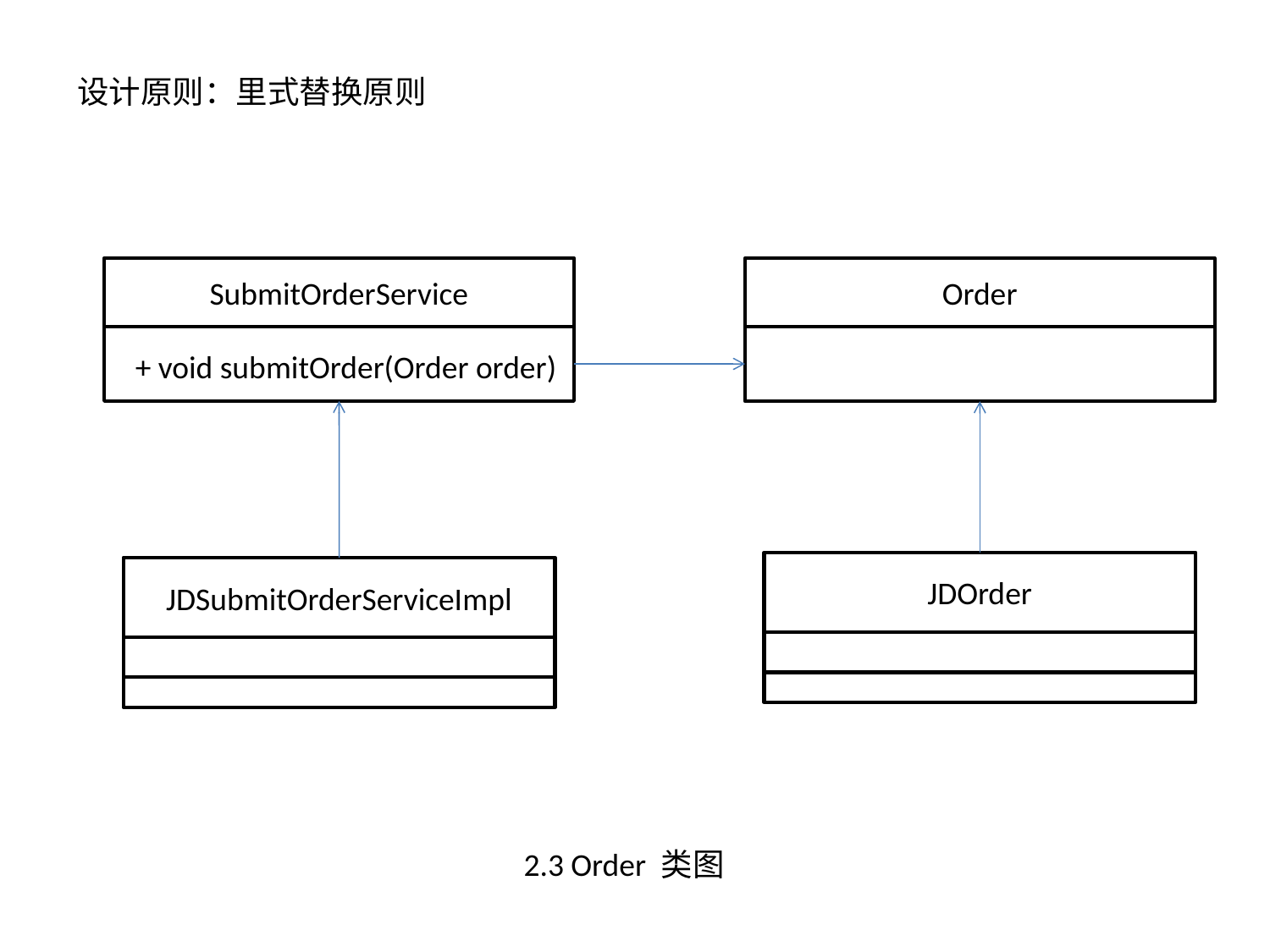

设计原则：里式替换原则
SubmitOrderService

+ void submitOrder(Order order)
Order

JDOrder

JDSubmitOrderServiceImpl

2.3 Order 类图